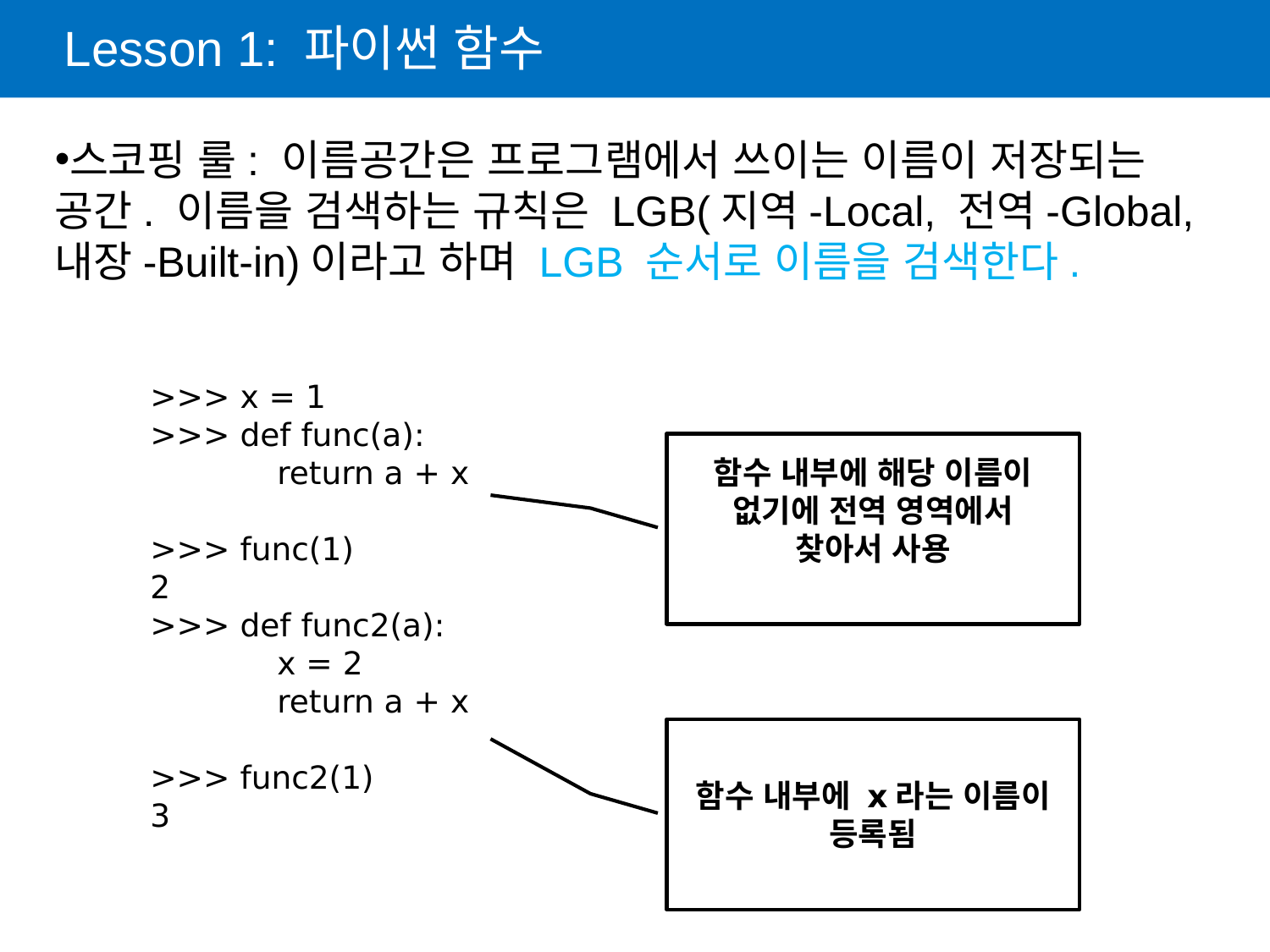

# Lesson 1: 파이썬 함수
스코핑 룰: 이름공간은 프로그램에서 쓰이는 이름이 저장되는
공간. 이름을 검색하는 규칙은 LGB(지역-Local, 전역-Global,
내장-Built-in)이라고 하며 LGB 순서로 이름을 검색한다.

>>> x = 1
>>> def func(a):
	return a + x

>>> func(1)
2
>>> def func2(a):
	x = 2
	return a + x

>>> func2(1)
3
함수 내부에 해당 이름이 없기에 전역 영역에서 찾아서 사용

함수 내부에 x라는 이름이 등록됨